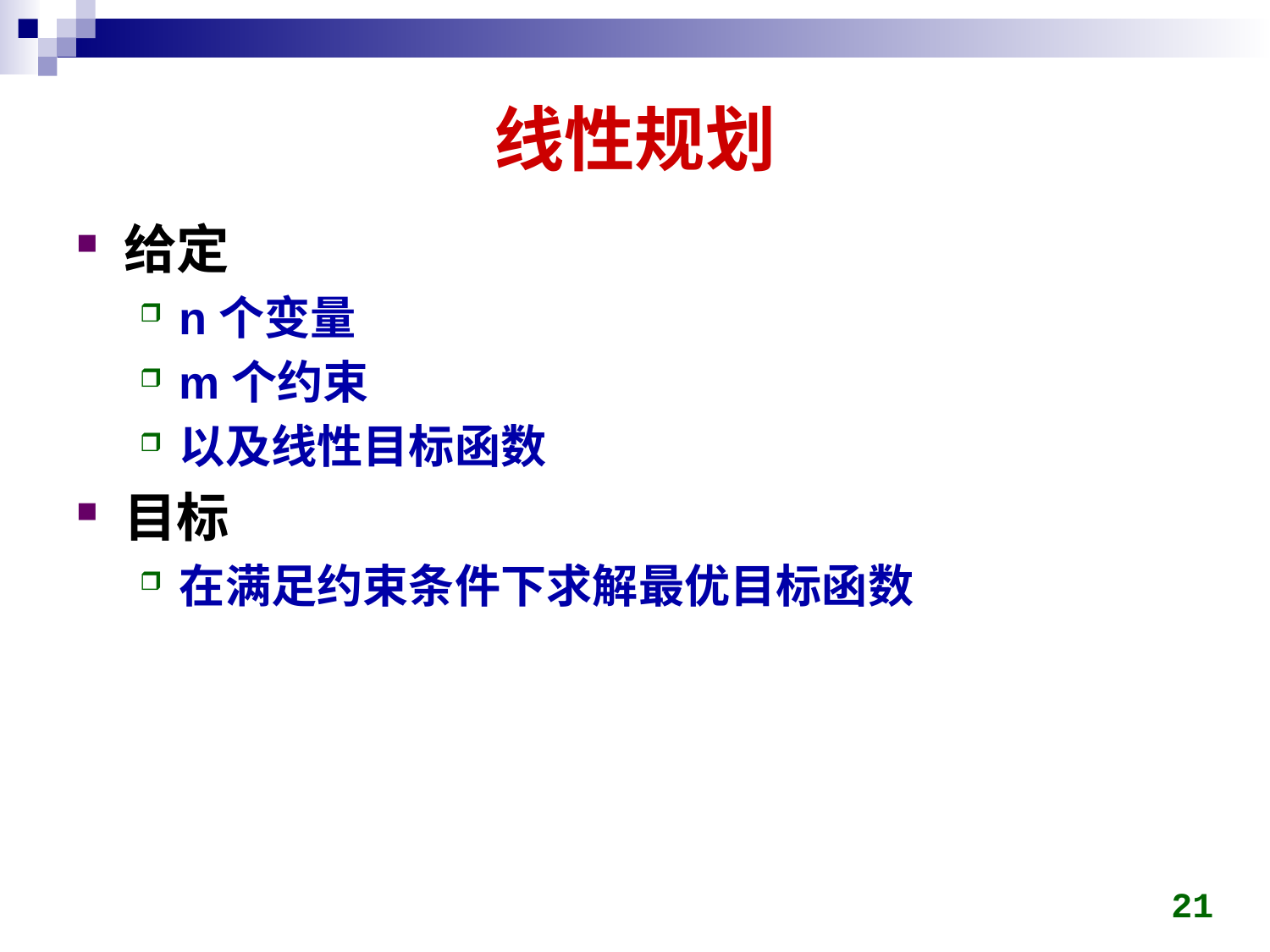

# 线性规划
给定
n个变量
m个约束
以及线性目标函数
目标
在满足约束条件下求解最优目标函数
21